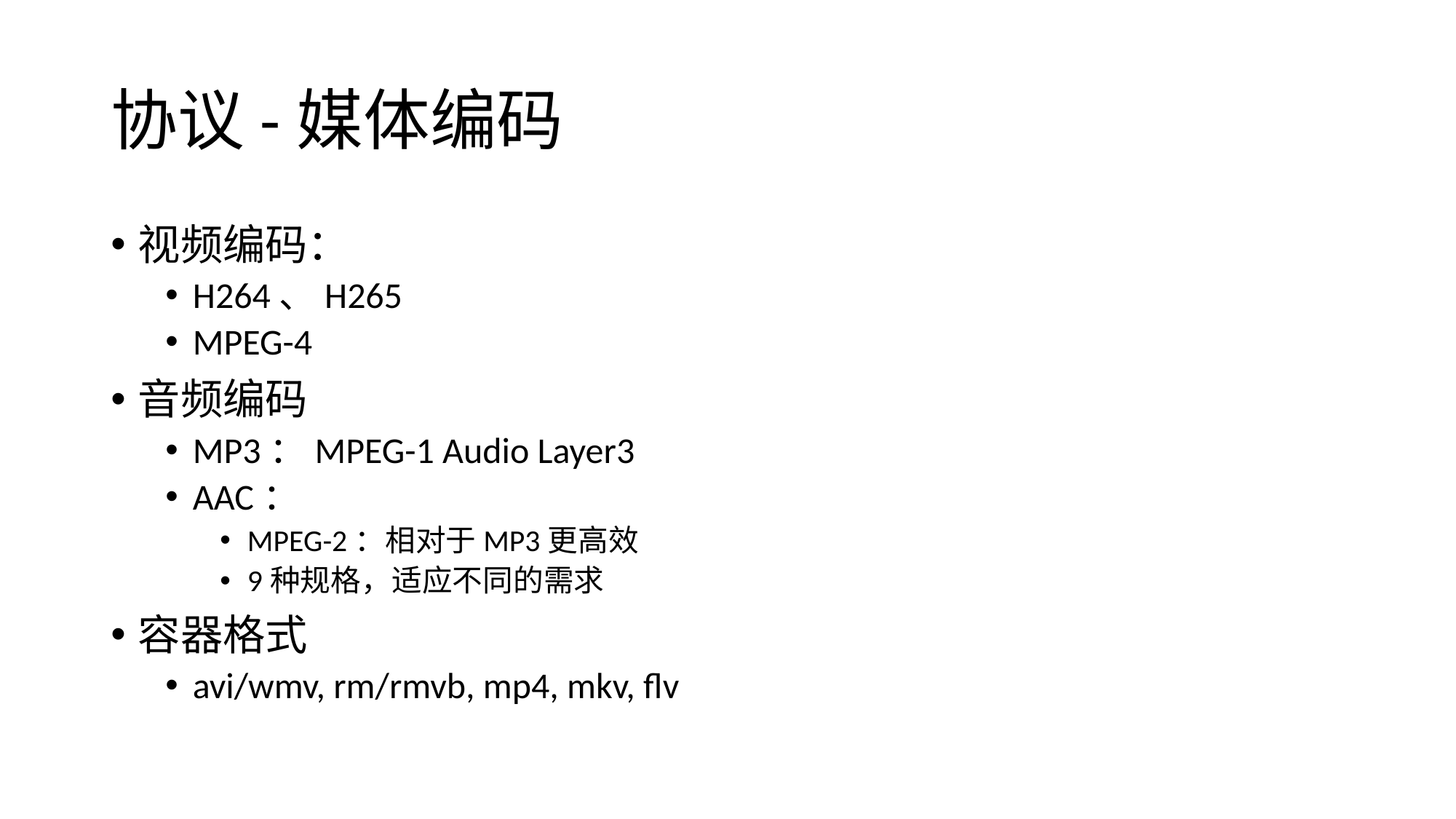

# 协议-媒体编码
视频编码：
H264、H265
MPEG-4
音频编码
MP3：MPEG-1 Audio Layer3
AAC：
MPEG-2：相对于MP3更高效
9种规格，适应不同的需求
容器格式
avi/wmv, rm/rmvb, mp4, mkv, flv